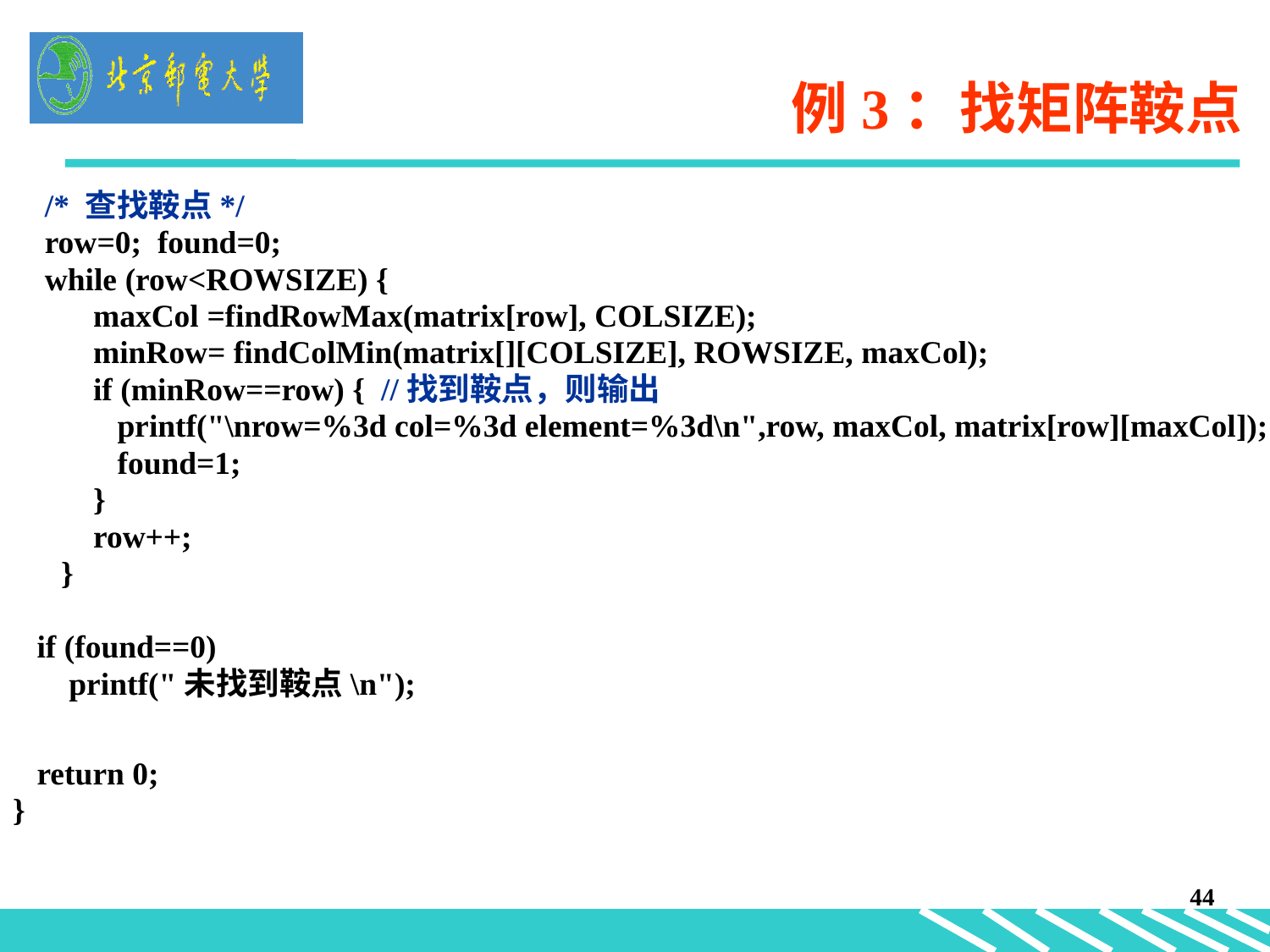

# 例3：找矩阵鞍点
    /* 查找鞍点*/
    row=0;  found=0;
    while (row<ROWSIZE) {
          maxCol =findRowMax(matrix[row], COLSIZE);
          minRow= findColMin(matrix[][COLSIZE], ROWSIZE, maxCol);
          if (minRow==row) {  //找到鞍点，则输出
             printf("\nrow=%3d col=%3d element=%3d\n",row, maxCol, matrix[row][maxCol]);
             found=1;
          }
          row++;
      }

   if (found==0)
       printf("未找到鞍点\n");

   return 0;
}
44